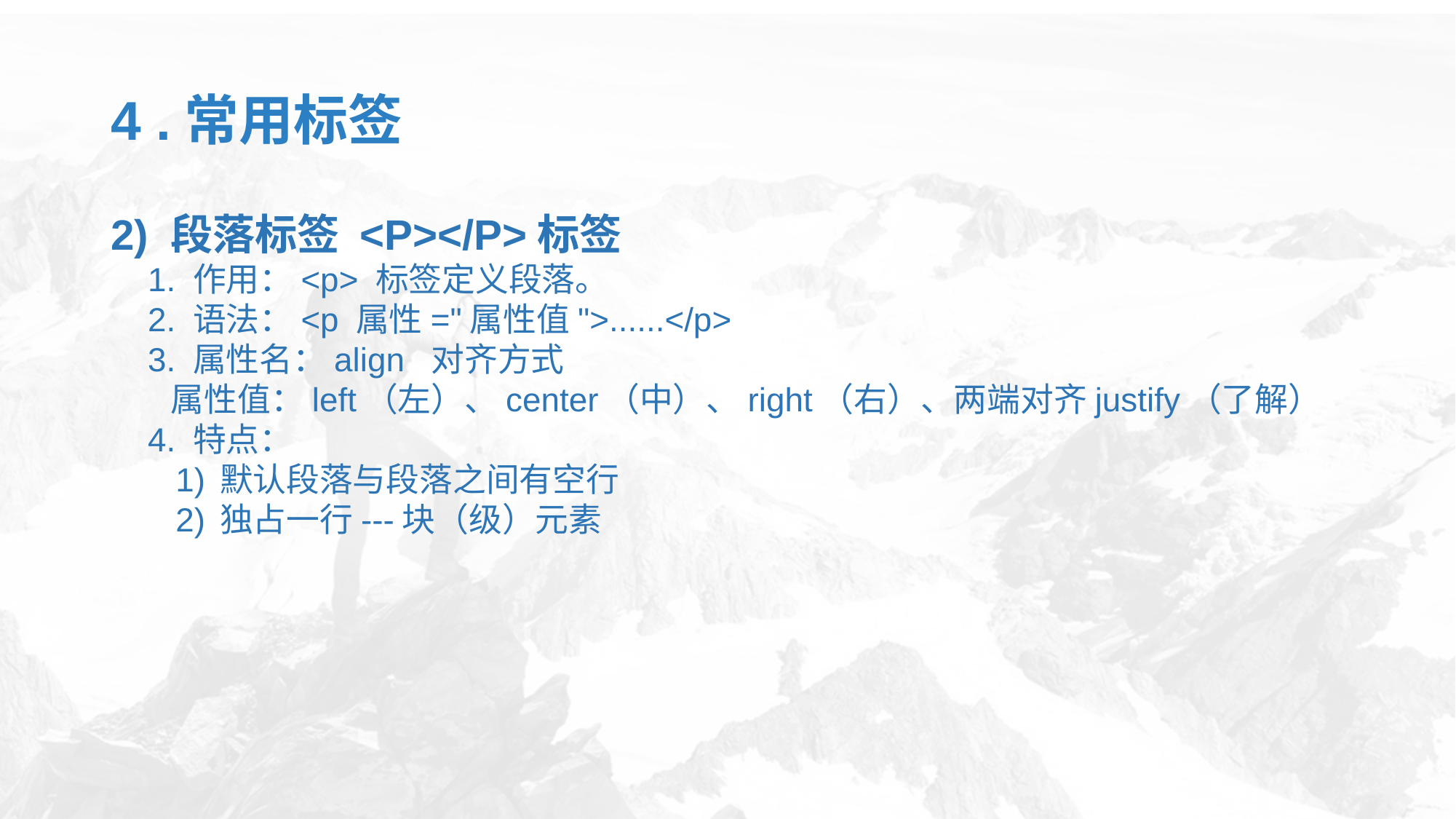

# 4 .常用标签

2) 段落标签 <P></P>标签
    1. 作用：<p> 标签定义段落。
    2. 语法：<p 属性="属性值">......</p>
    3. 属性名：align  对齐方式
       属性值：left（左）、center（中）、right（右）、两端对齐justify（了解）
    4. 特点：
       1)	默认段落与段落之间有空行
       2)	独占一行---块（级）元素